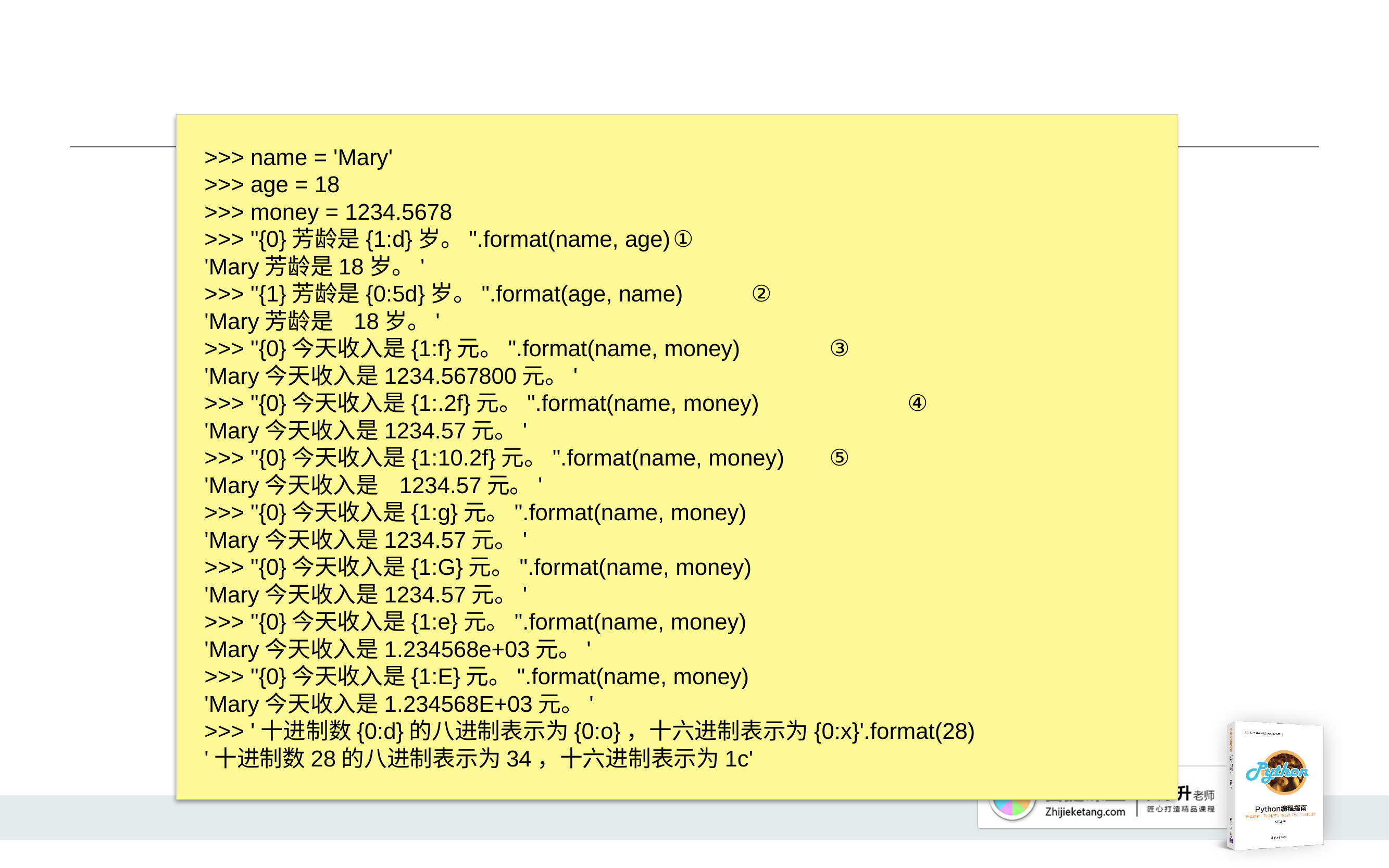

#
>>> name = 'Mary'
>>> age = 18
>>> money = 1234.5678
>>> "{0}芳龄是{1:d}岁。".format(name, age)	①
'Mary芳龄是18岁。'
>>> "{1}芳龄是{0:5d}岁。".format(age, name)	②
'Mary芳龄是   18岁。'
>>> "{0}今天收入是{1:f}元。".format(name, money)		③
'Mary今天收入是1234.567800元。'
>>> "{0}今天收入是{1:.2f}元。".format(name, money)		④
'Mary今天收入是1234.57元。'
>>> "{0}今天收入是{1:10.2f}元。".format(name, money)	⑤
'Mary今天收入是   1234.57元。'
>>> "{0}今天收入是{1:g}元。".format(name, money)
'Mary今天收入是1234.57元。'
>>> "{0}今天收入是{1:G}元。".format(name, money)
'Mary今天收入是1234.57元。'
>>> "{0}今天收入是{1:e}元。".format(name, money)
'Mary今天收入是1.234568e+03元。'
>>> "{0}今天收入是{1:E}元。".format(name, money)
'Mary今天收入是1.234568E+03元。'
>>> '十进制数{0:d}的八进制表示为{0:o}，十六进制表示为{0:x}'.format(28)
'十进制数28的八进制表示为34，十六进制表示为1c'